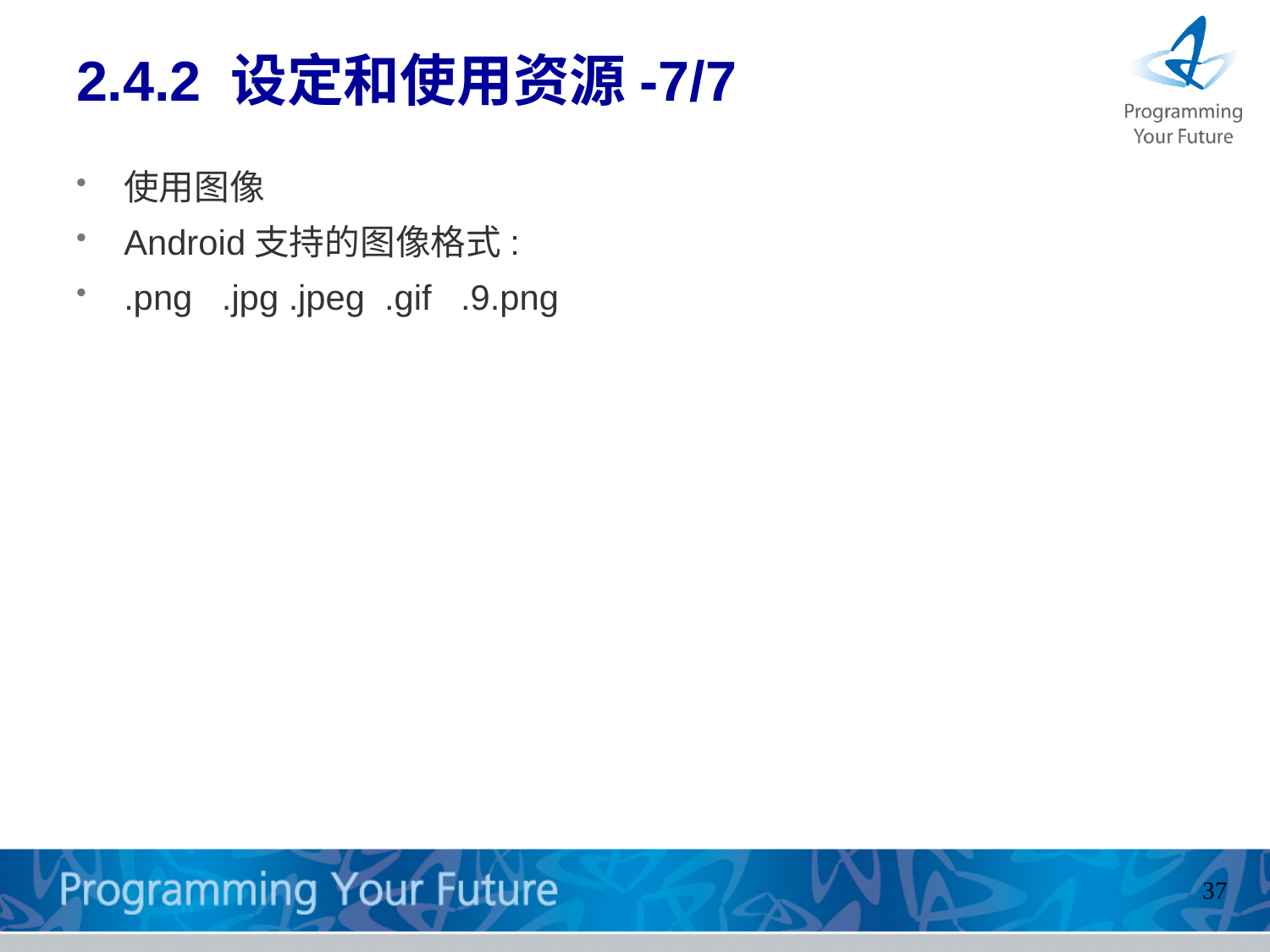

# 2.4.2 设定和使用资源-7/7
使用图像
Android支持的图像格式:
.png   .jpg .jpeg  .gif   .9.png